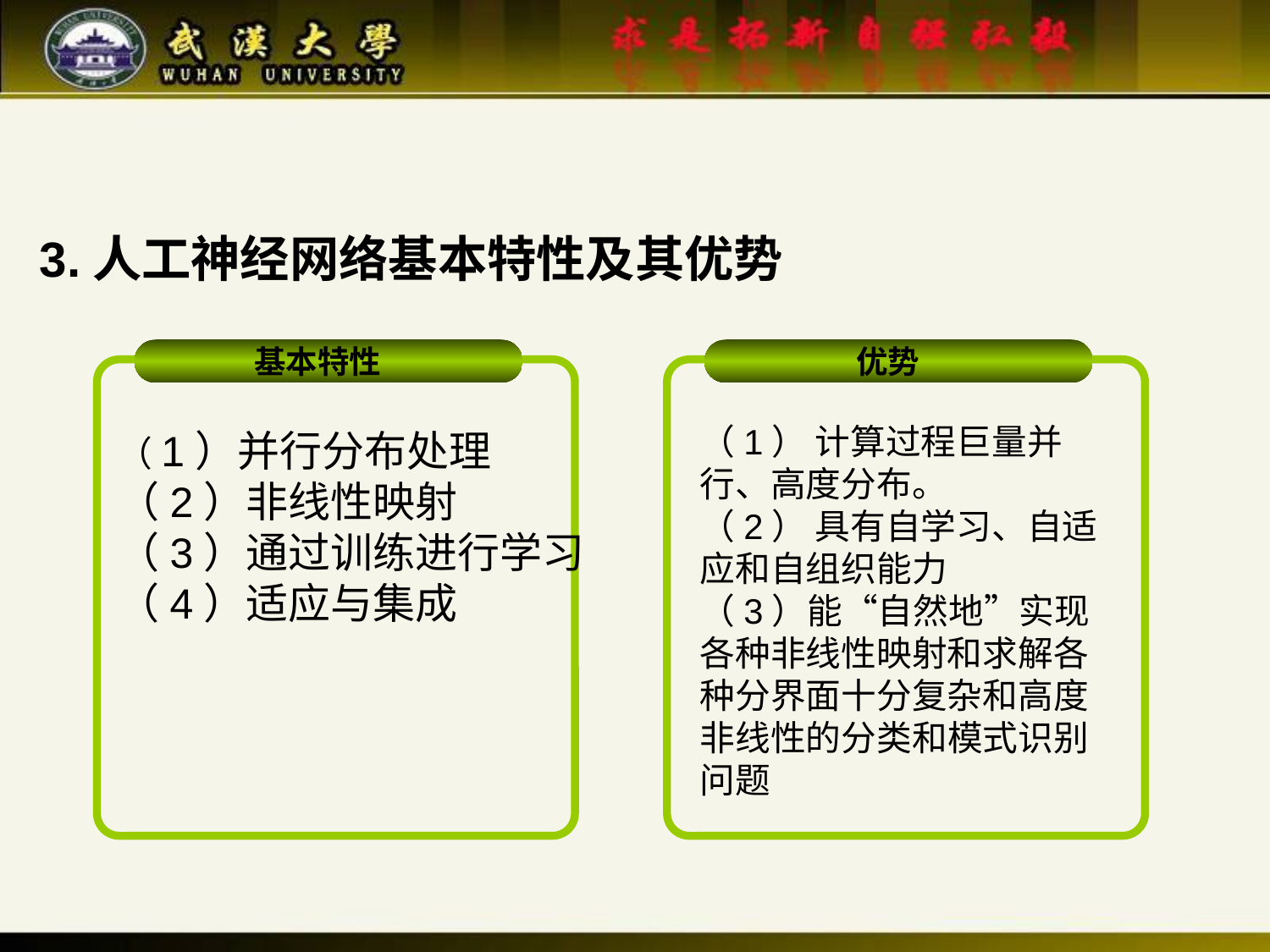

3.人工神经网络基本特性及其优势
基本特性
优势

（1） 计算过程巨量并行、高度分布。
（2） 具有自学习、自适应和自组织能力
（3）能“自然地”实现各种非线性映射和求解各种分界面十分复杂和高度非线性的分类和模式识别问题

（1）并行分布处理
（2）非线性映射
（3）通过训练进行学习
（4）适应与集成